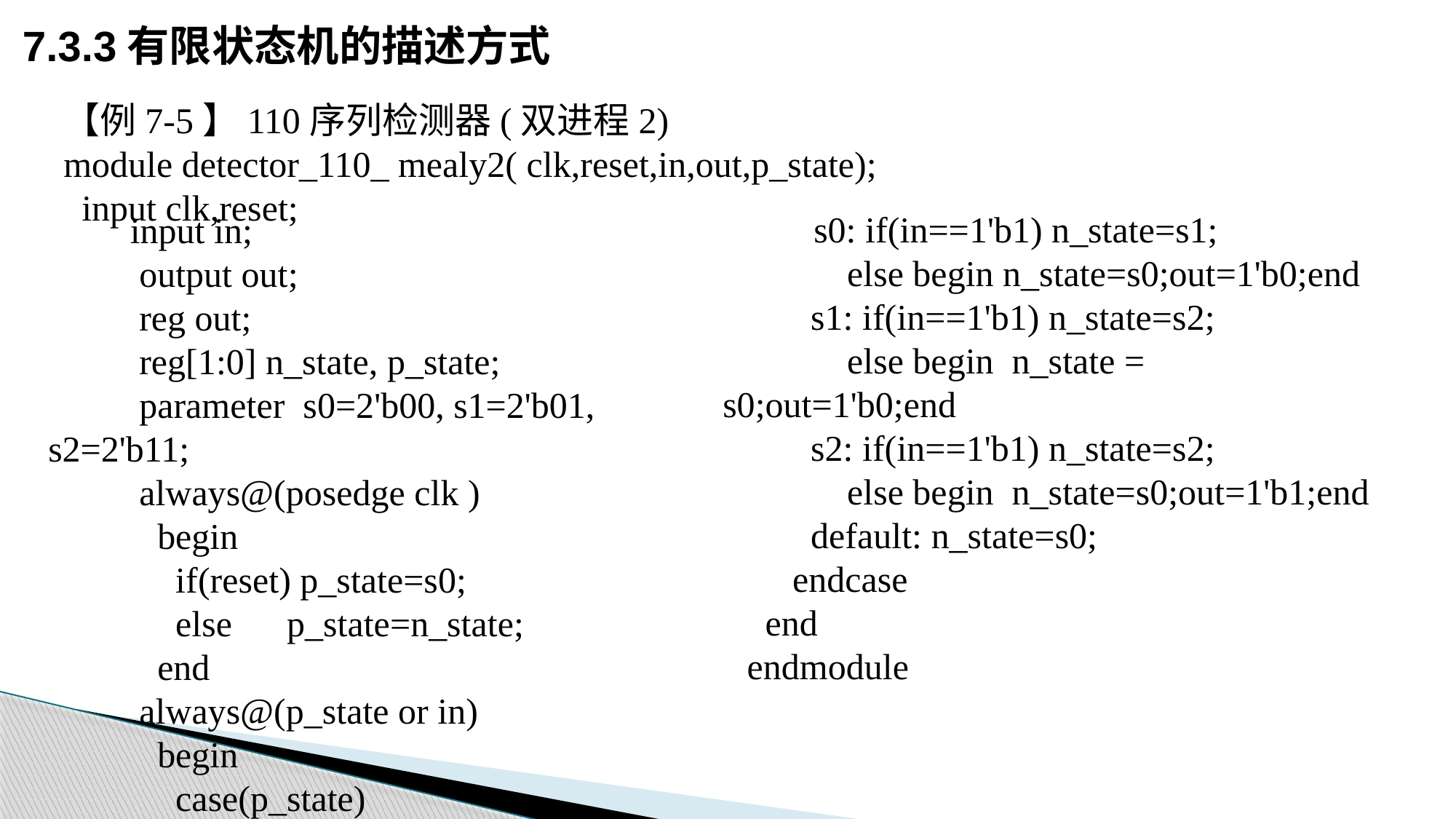

7.3.3有限状态机的描述方式
【例7-5】110序列检测器(双进程2)
module detector_110_ mealy2( clk,reset,in,out,p_state);
  input clk,reset;
 input in;
  output out;
  reg out;
  reg[1:0] n_state, p_state;
  parameter  s0=2'b00, s1=2'b01, s2=2'b11;
  always@(posedge clk )
    begin
      if(reset) p_state=s0;
      else      p_state=n_state;
    end
  always@(p_state or in)
    begin
      case(p_state)
  s0: if(in==1'b1) n_state=s1;
            else begin n_state=s0;out=1'b0;end
        s1: if(in==1'b1) n_state=s2;
            else begin  n_state = s0;out=1'b0;end
        s2: if(in==1'b1) n_state=s2;
            else begin  n_state=s0;out=1'b1;end
        default: n_state=s0;
      endcase
   end
 endmodule